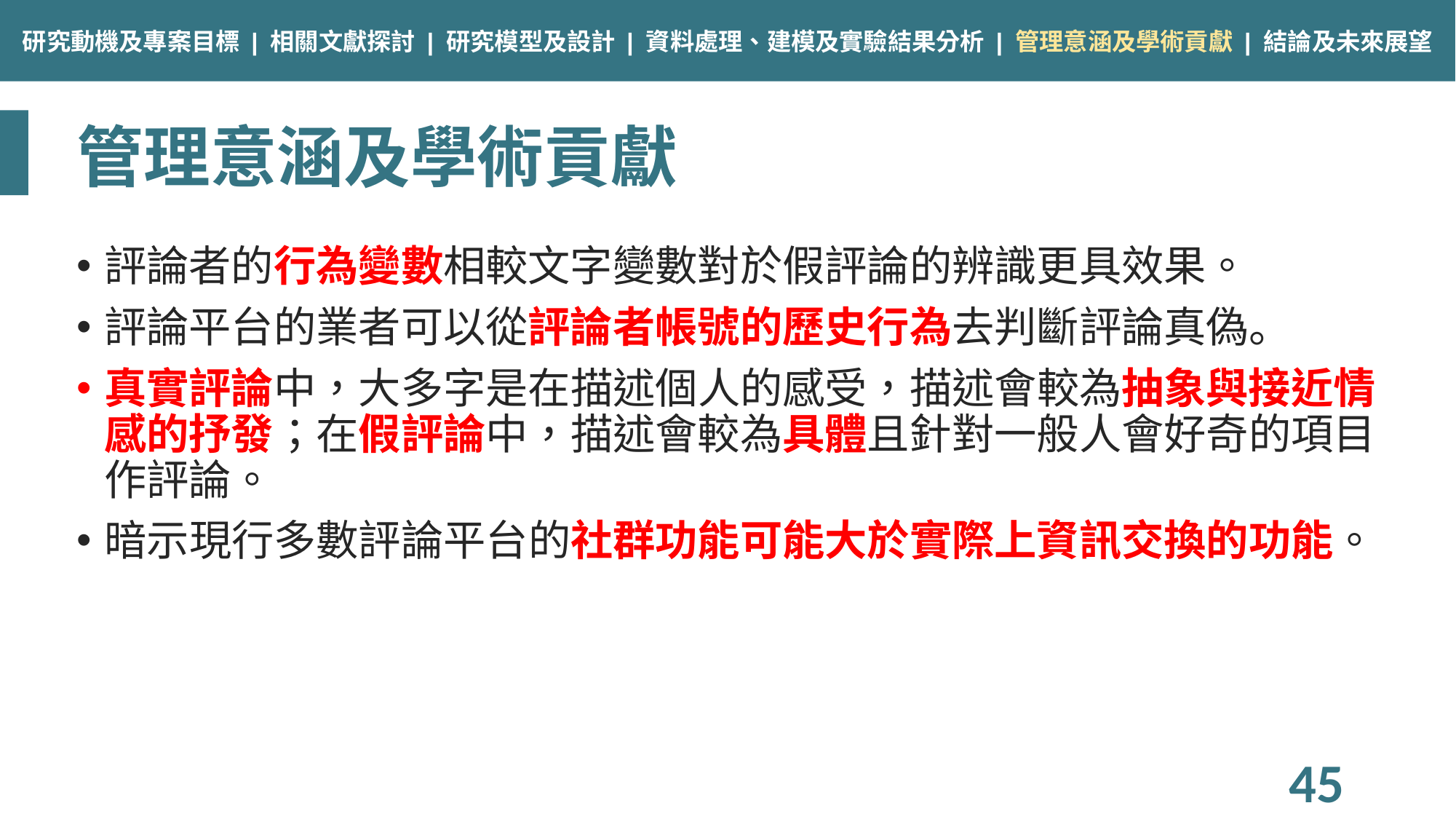

研究動機及專案目標 | 相關文獻探討 | 研究模型及設計 | 資料處理、建模及實驗結果分析 | 管理意涵及學術貢獻 | 結論及未來展望
# 管理意涵及學術貢獻
評論者的行為變數相較文字變數對於假評論的辨識更具效果。
評論平台的業者可以從評論者帳號的歷史行為去判斷評論真偽。
真實評論中，大多字是在描述個人的感受，描述會較為抽象與接近情感的抒發；在假評論中，描述會較為具體且針對一般人會好奇的項目作評論。
暗示現行多數評論平台的社群功能可能大於實際上資訊交換的功能。
45